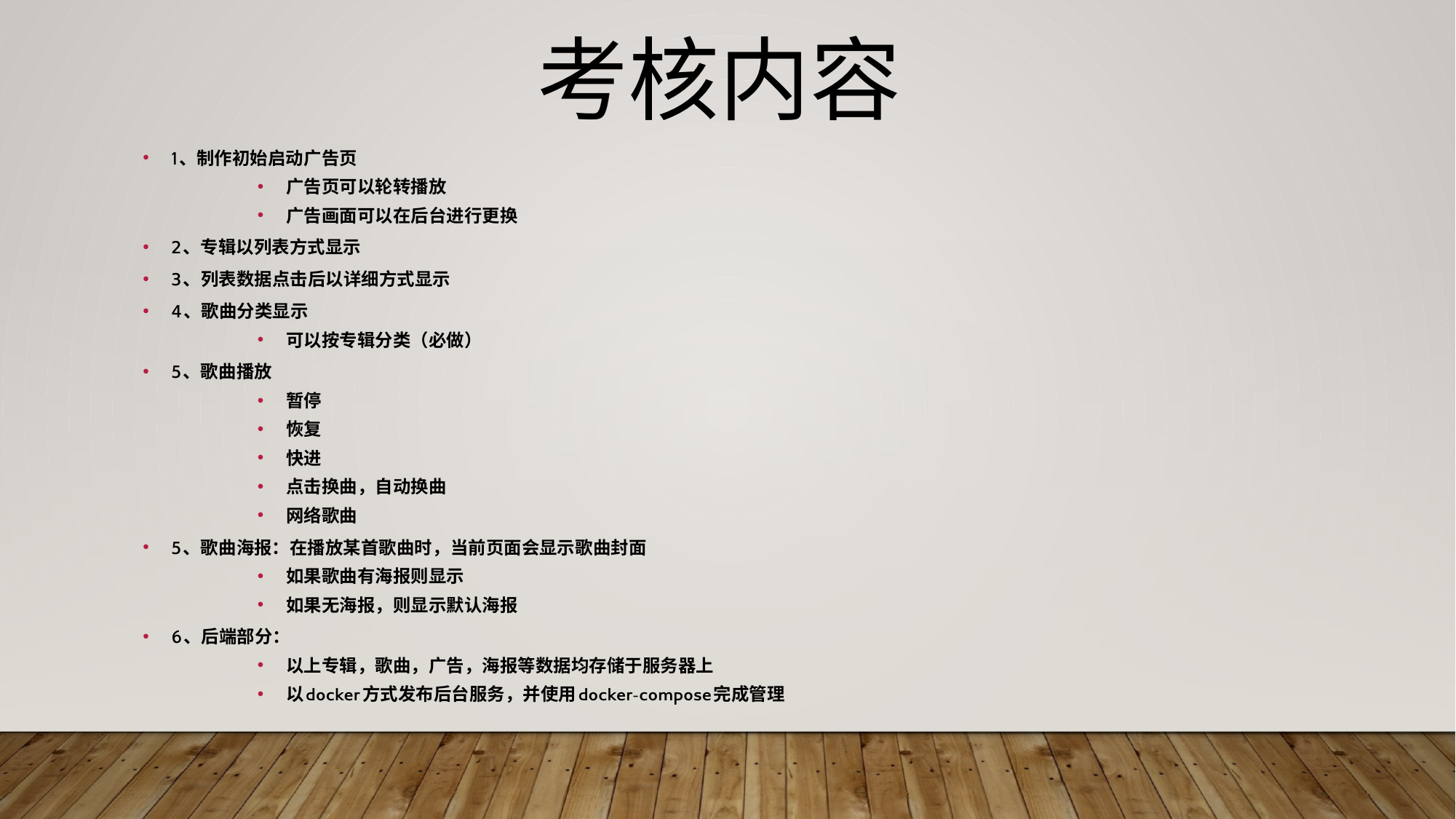

考核内容
1、制作初始启动广告页
广告页可以轮转播放
广告画面可以在后台进行更换
2、专辑以列表方式显示
3、列表数据点击后以详细方式显示
4、歌曲分类显示
可以按专辑分类（必做）
5、歌曲播放
暂停
恢复
快进
点击换曲，自动换曲
网络歌曲
5、歌曲海报：在播放某首歌曲时，当前页面会显示歌曲封面
如果歌曲有海报则显示
如果无海报，则显示默认海报
6、后端部分：
以上专辑，歌曲，广告，海报等数据均存储于服务器上
以docker方式发布后台服务，并使用docker-compose完成管理